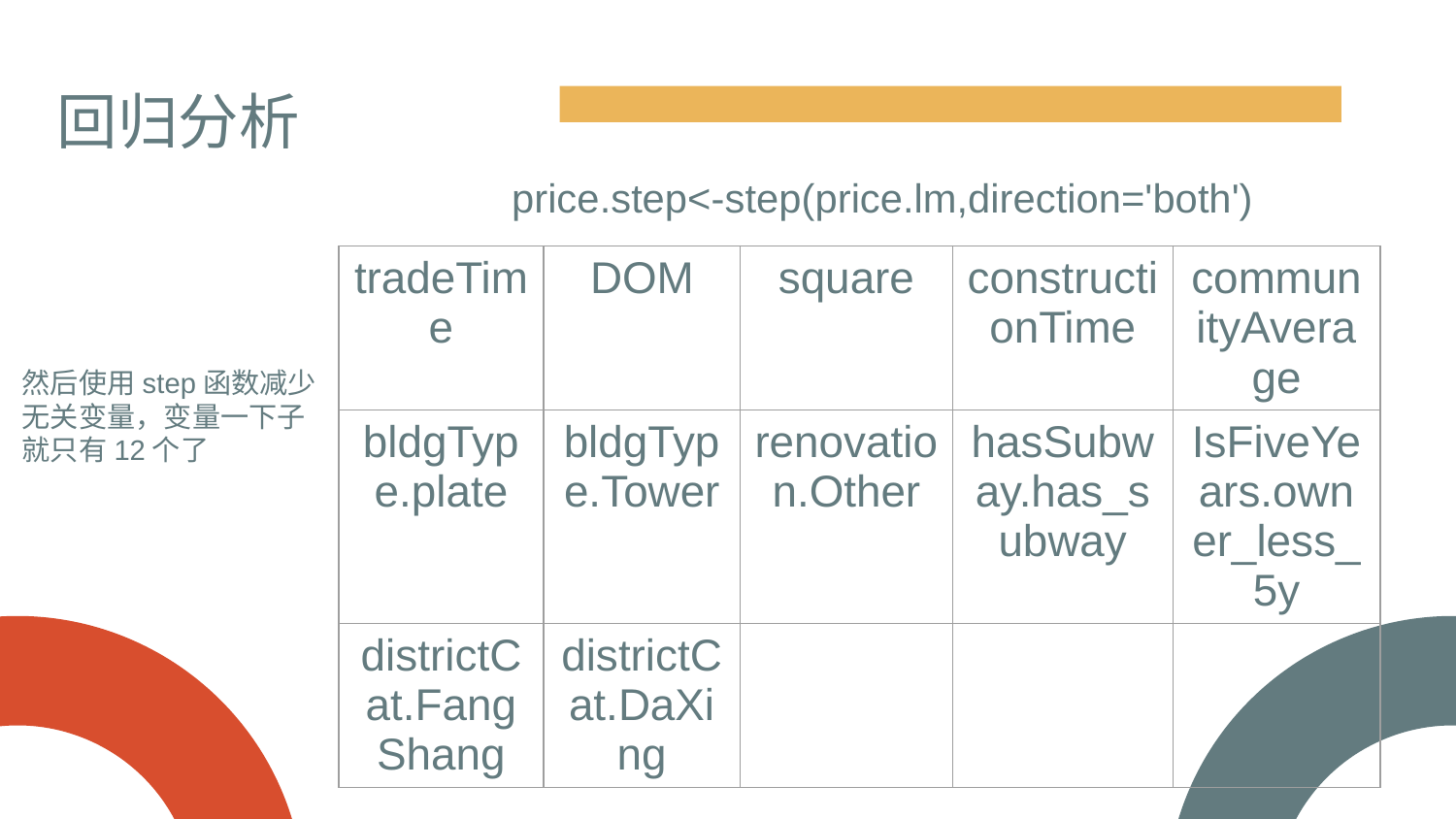

# 回归分析
price.step<-step(price.lm,direction='both')
| tradeTime | DOM | square | constructionTime | communityAverage |
| --- | --- | --- | --- | --- |
| bldgType.plate | bldgType.Tower | renovation.Other | hasSubway.has\_subway | IsFiveYears.owner\_less\_5y |
| districtCat.FangShang | districtCat.DaXing |  |  |  |
然后使用step函数减少无关变量，变量一下子就只有12个了